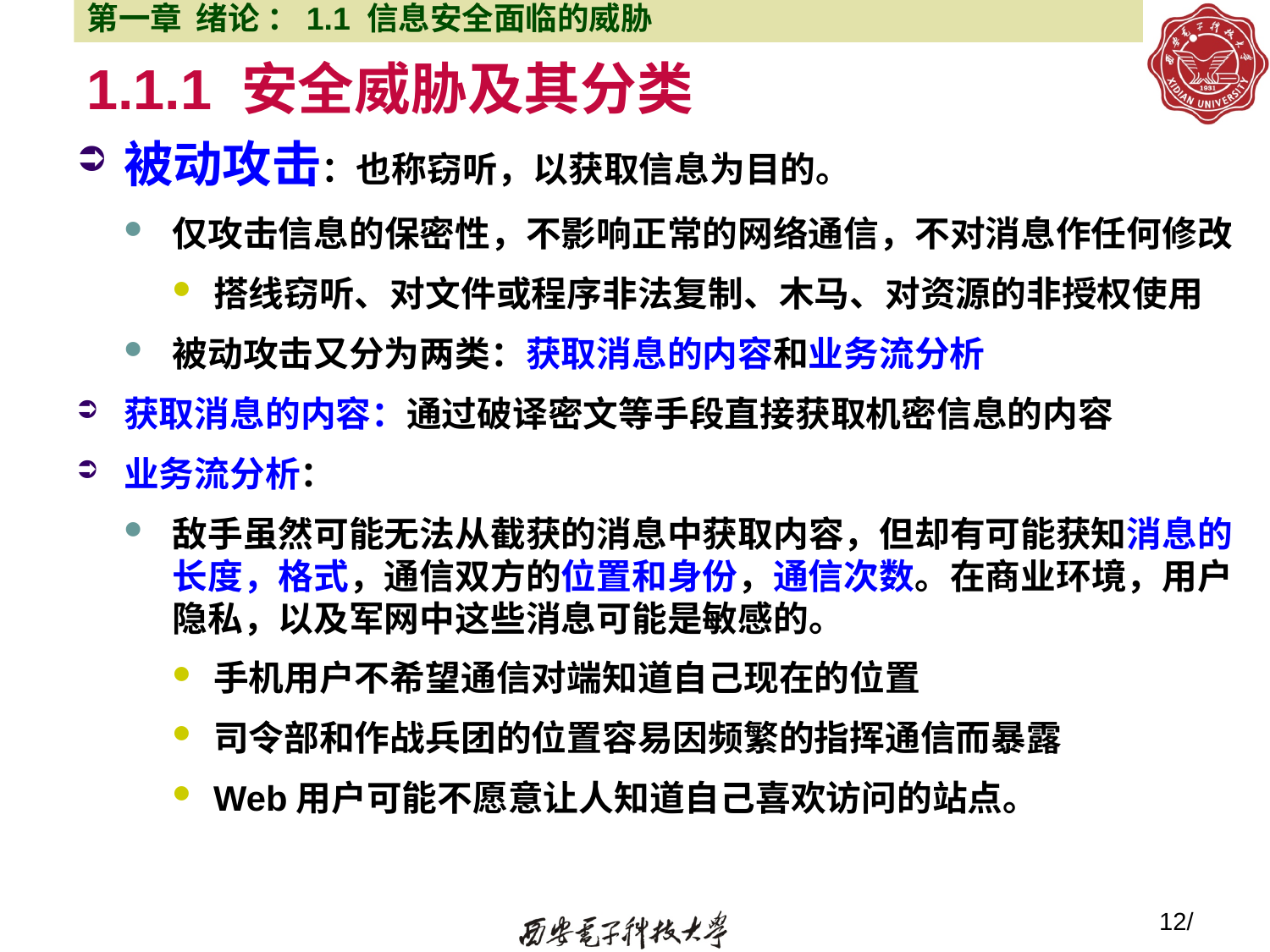

第一章  绪论 ：1.1 信息安全面临的威胁
# 1.1.1 安全威胁及其分类
被动攻击：也称窃听，以获取信息为目的。
仅攻击信息的保密性，不影响正常的网络通信，不对消息作任何修改
搭线窃听、对文件或程序非法复制、木马、对资源的非授权使用
被动攻击又分为两类：获取消息的内容和业务流分析
获取消息的内容：通过破译密文等手段直接获取机密信息的内容
业务流分析：
敌手虽然可能无法从截获的消息中获取内容，但却有可能获知消息的长度，格式，通信双方的位置和身份，通信次数。在商业环境，用户隐私，以及军网中这些消息可能是敏感的。
手机用户不希望通信对端知道自己现在的位置
司令部和作战兵团的位置容易因频繁的指挥通信而暴露
Web用户可能不愿意让人知道自己喜欢访问的站点。
12/